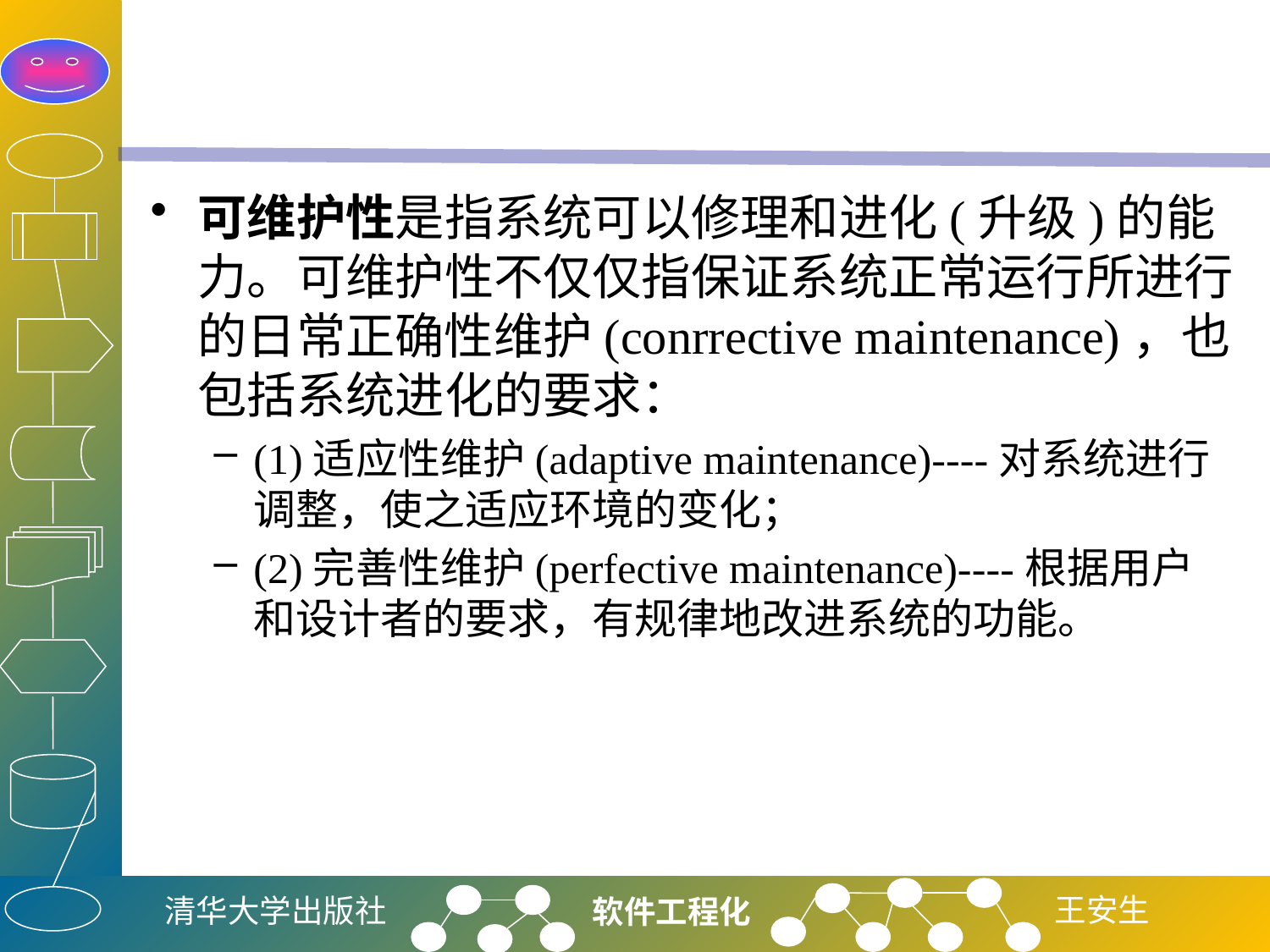

#
可维护性是指系统可以修理和进化(升级)的能力。可维护性不仅仅指保证系统正常运行所进行的日常正确性维护(conrrective maintenance)，也包括系统进化的要求：
(1)适应性维护(adaptive maintenance)----对系统进行调整，使之适应环境的变化；
(2)完善性维护(perfective maintenance)----根据用户和设计者的要求，有规律地改进系统的功能。